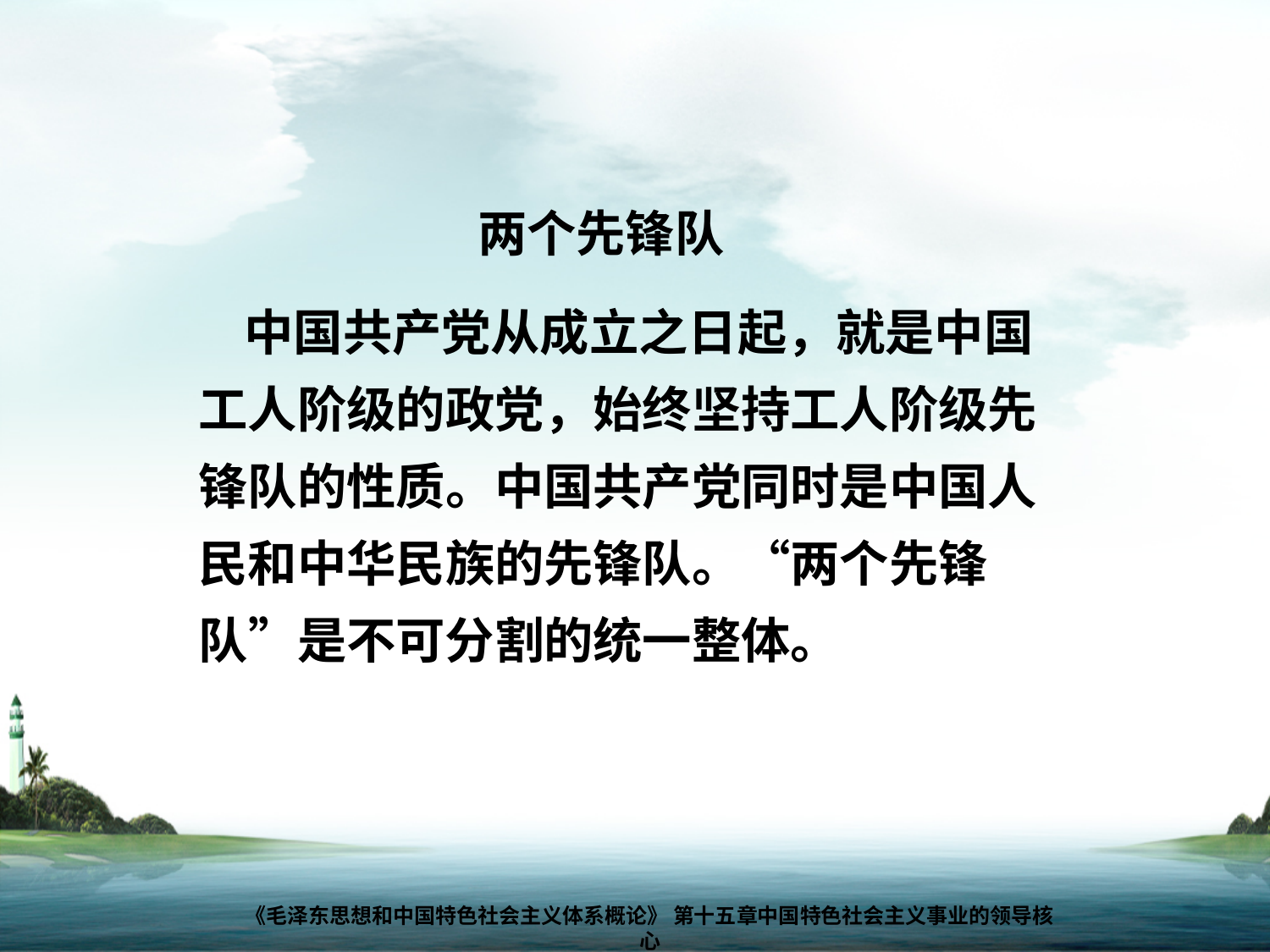

两个先锋队

   中国共产党从成立之日起，就是中国工人阶级的政党，始终坚持工人阶级先锋队的性质。中国共产党同时是中国人民和中华民族的先锋队。“两个先锋队”是不可分割的统一整体。
《毛泽东思想和中国特色社会主义体系概论》 第十五章中国特色社会主义事业的领导核心